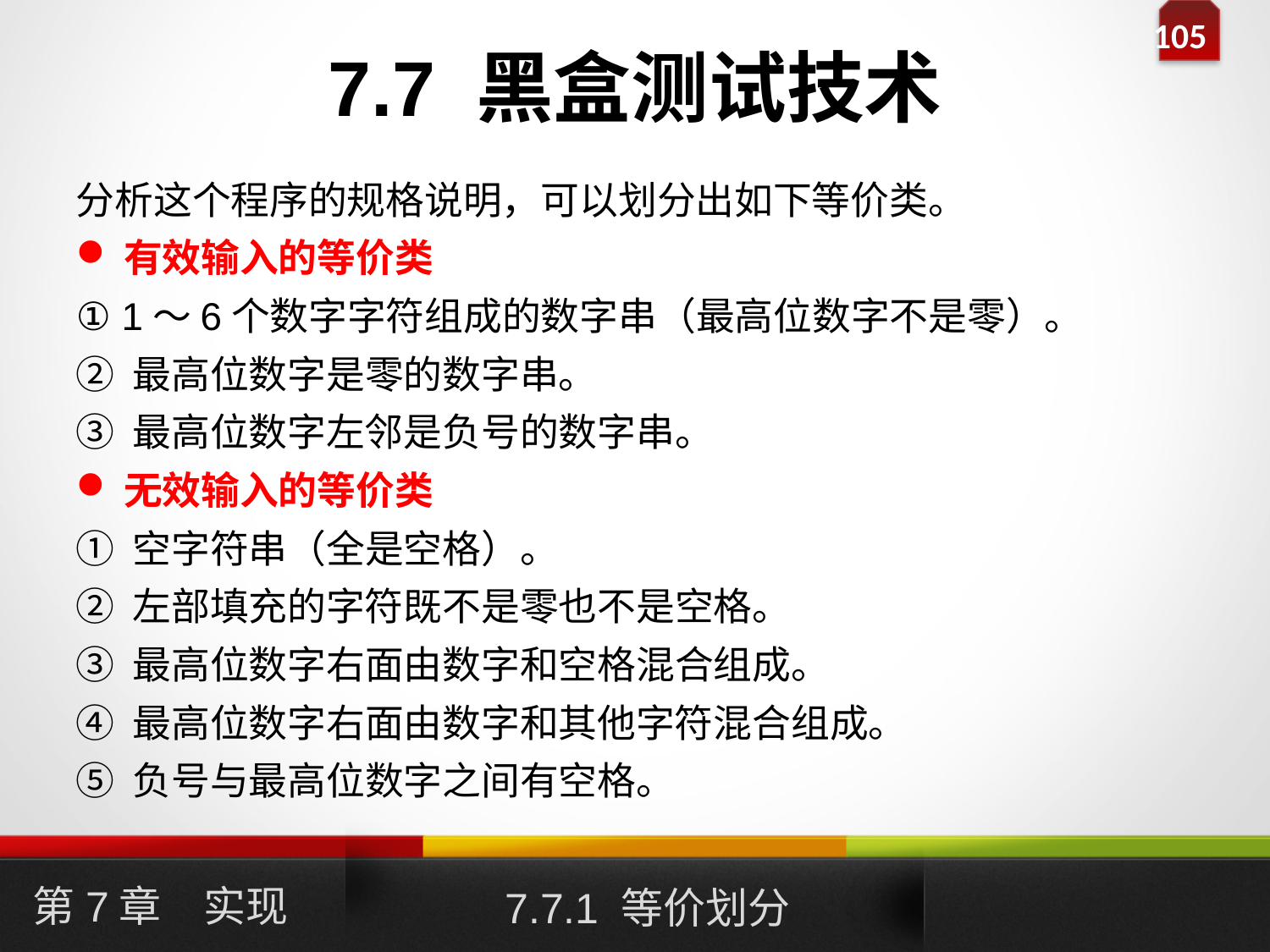

# 7.7 黑盒测试技术
分析这个程序的规格说明，可以划分出如下等价类。
有效输入的等价类
① 1～6个数字字符组成的数字串（最高位数字不是零）。
② 最高位数字是零的数字串。
③ 最高位数字左邻是负号的数字串。
无效输入的等价类
① 空字符串（全是空格）。
② 左部填充的字符既不是零也不是空格。
③ 最高位数字右面由数字和空格混合组成。
④ 最高位数字右面由数字和其他字符混合组成。
⑤ 负号与最高位数字之间有空格。
第7章　实现
7.7.1 等价划分